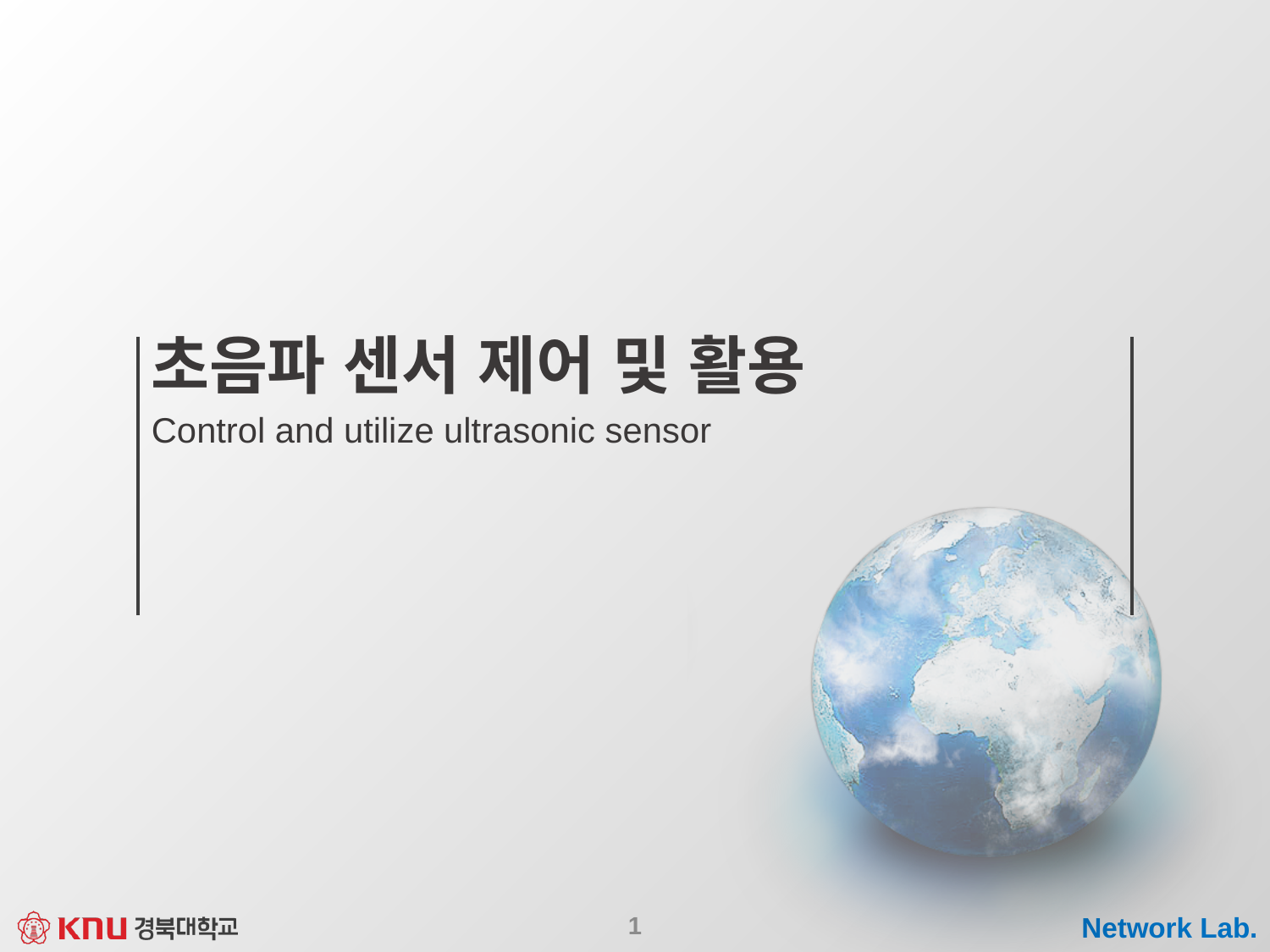

# 초음파 센서 제어 및 활용
Control and utilize ultrasonic sensor

1